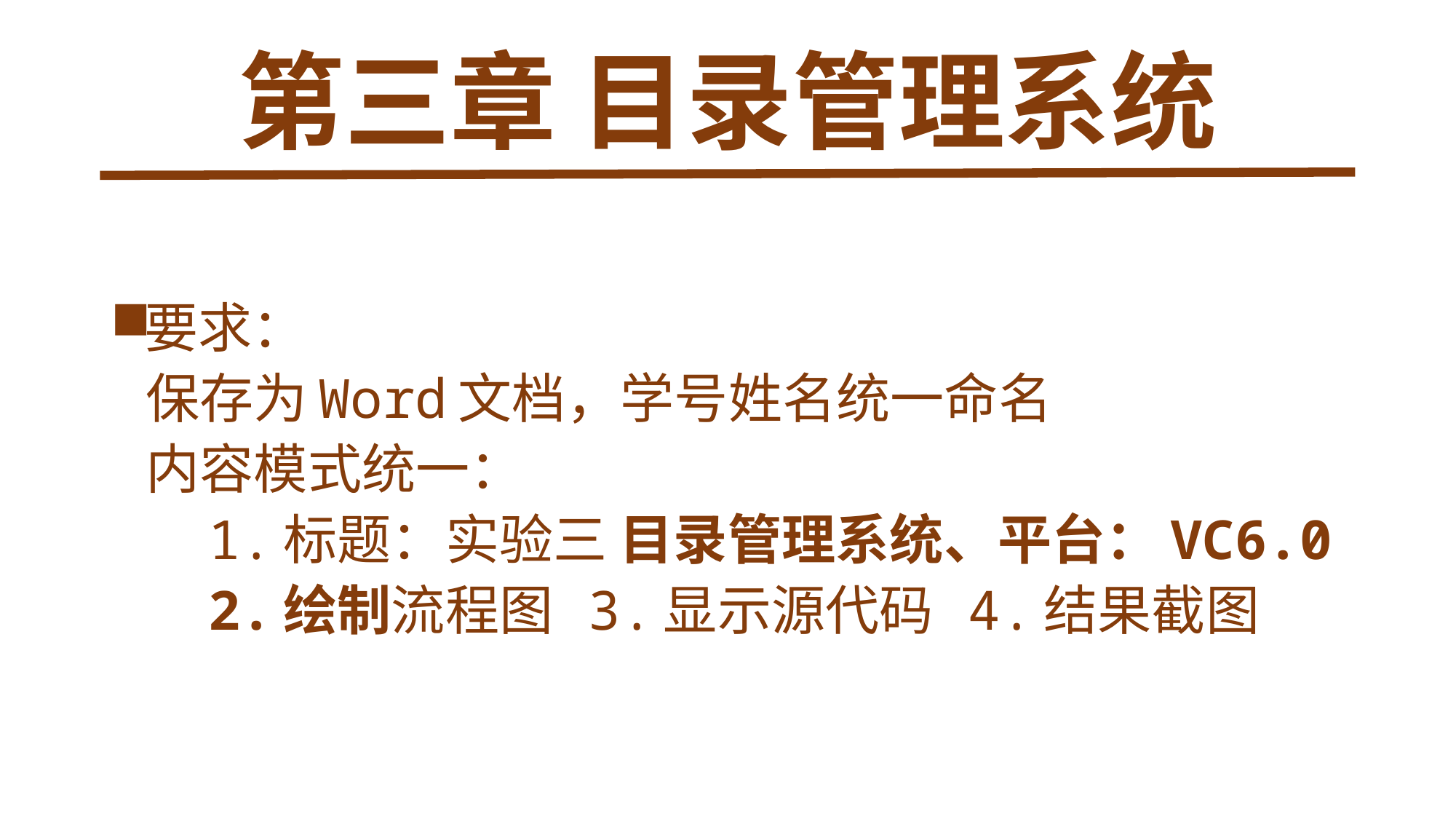

# 第三章 目录管理系统

要求：
  保存为Word文档，学号姓名统一命名
  内容模式统一：
   1.标题：实验三 目录管理系统、平台：VC6.0
   2.绘制流程图  3.显示源代码  4.结果截图